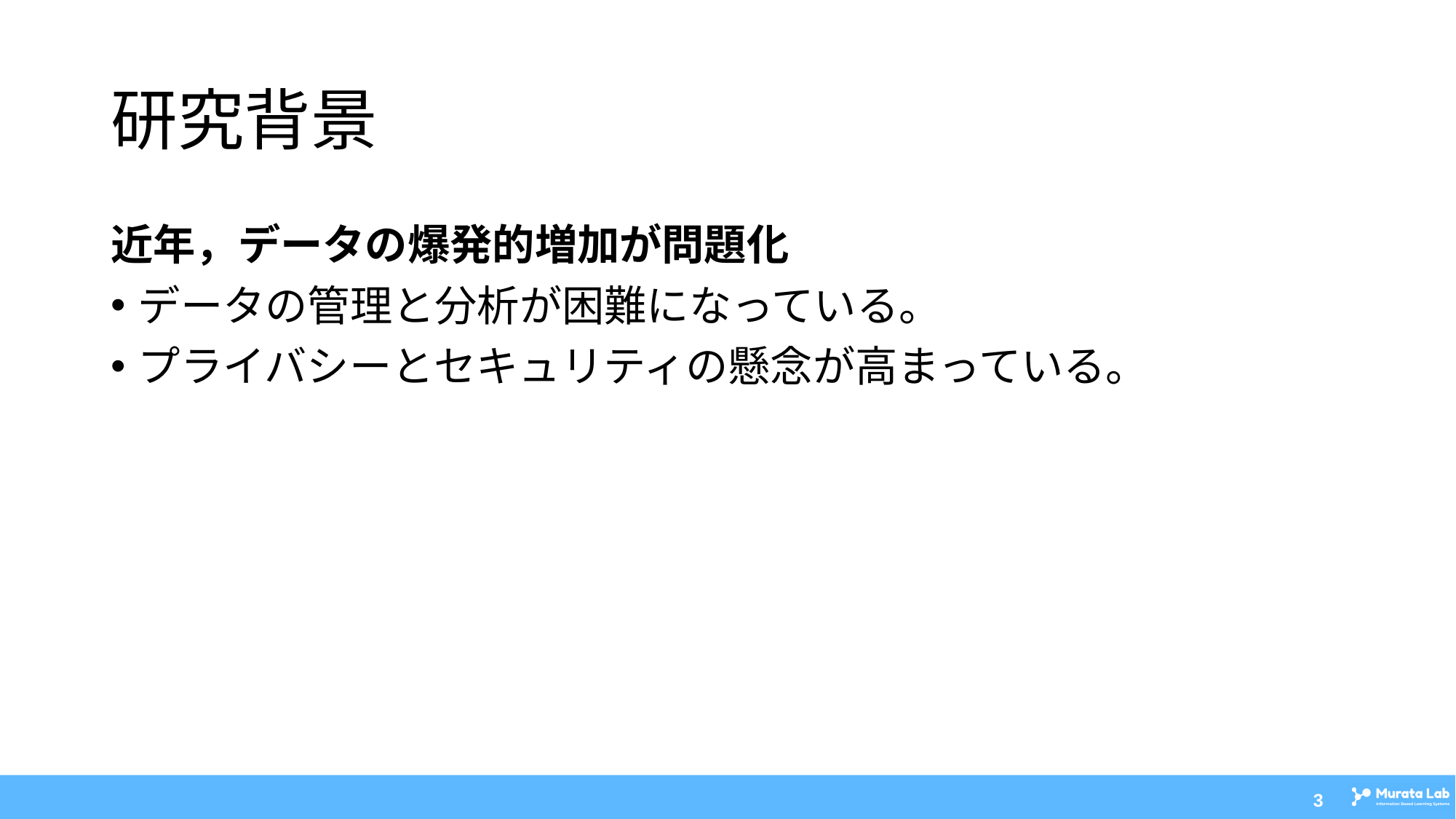

# 研究背景
近年，データの爆発的増加が問題化
データの管理と分析が困難になっている。
プライバシーとセキュリティの懸念が高まっている。
3